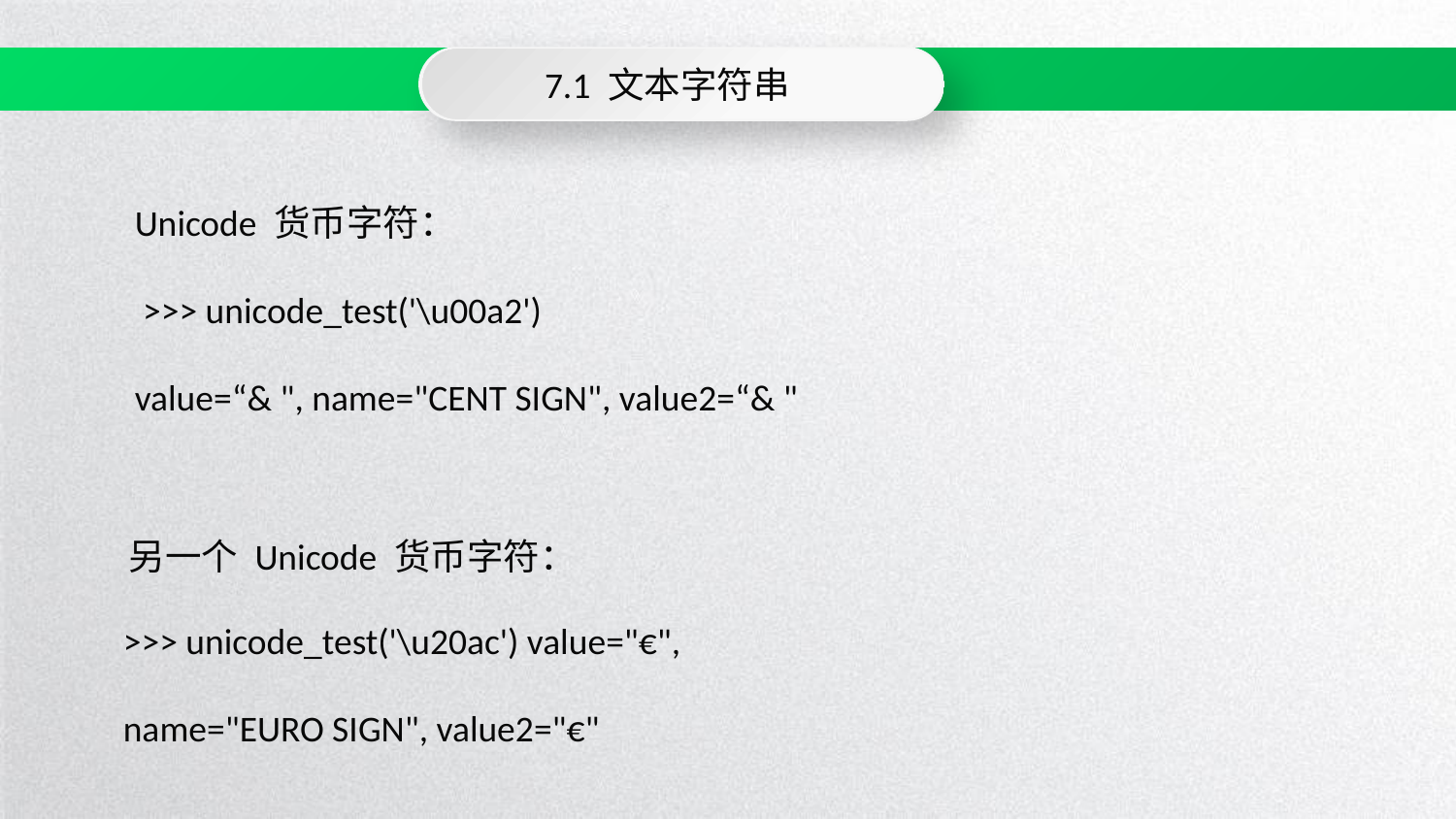

7.1 文本字符串
Unicode 货币字符：

 >>> unicode_test('\u00a2')

value=“& ", name="CENT SIGN", value2=“& "

另一个 Unicode 货币字符：

>>> unicode_test('\u20ac') value="€",

name="EURO SIGN", value2="€"